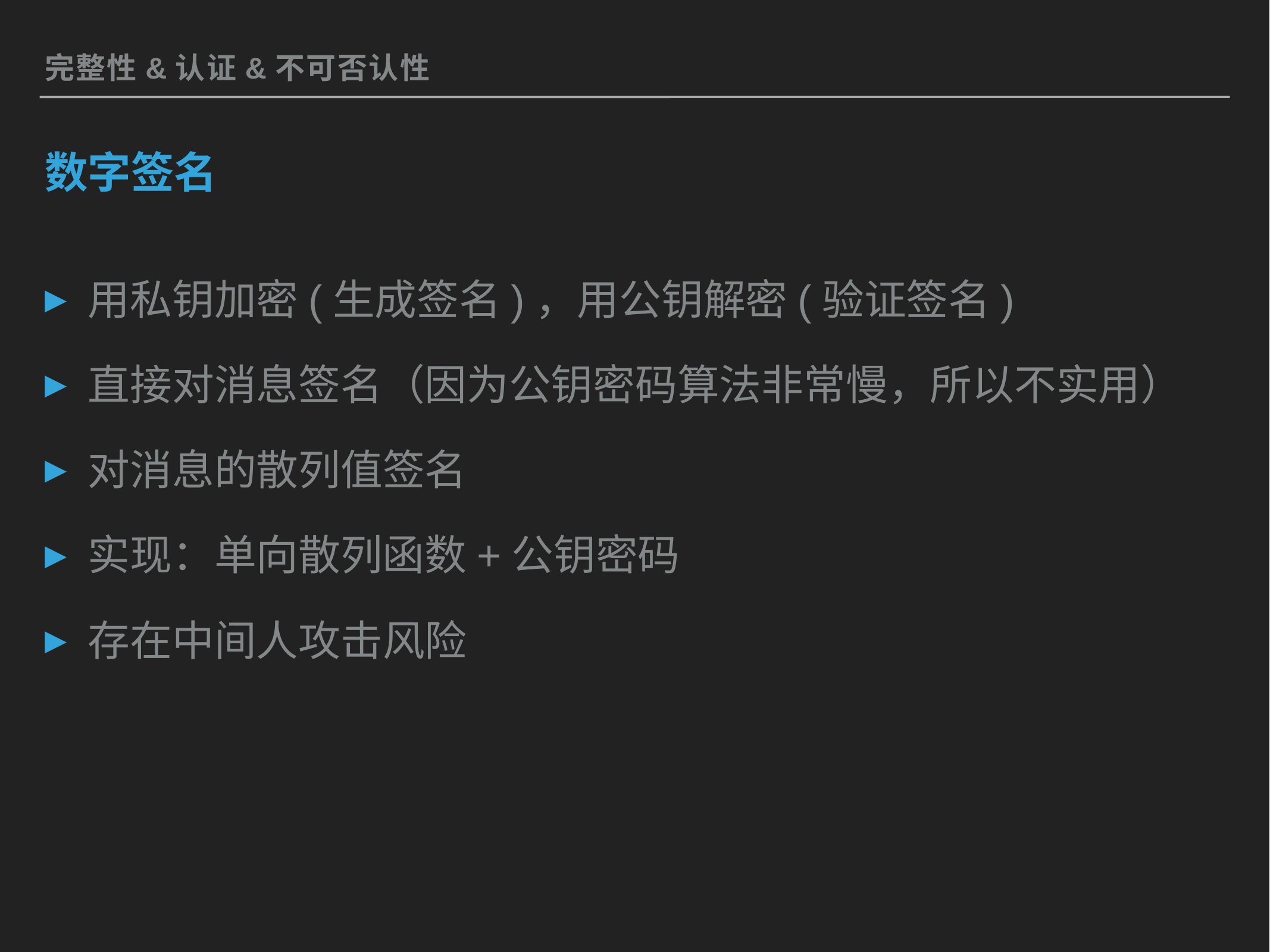

完整性&认证&不可否认性
# 数字签名
用私钥加密(生成签名)，用公钥解密(验证签名)
直接对消息签名（因为公钥密码算法非常慢，所以不实用）
对消息的散列值签名
实现：单向散列函数+公钥密码
存在中间人攻击风险